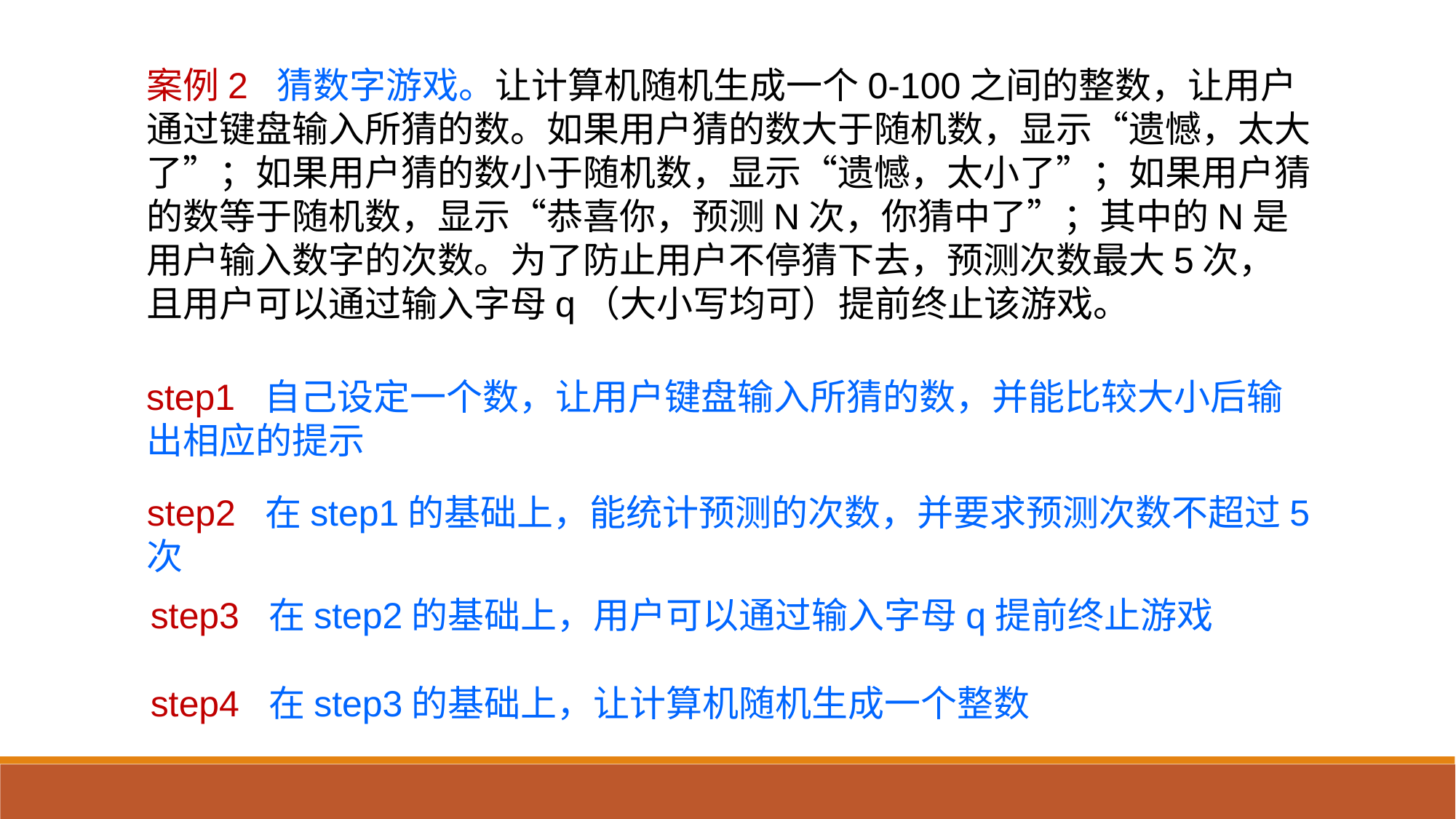

案例2  猜数字游戏。让计算机随机生成一个0-100之间的整数，让用户通过键盘输入所猜的数。如果用户猜的数大于随机数，显示“遗憾，太大了”；如果用户猜的数小于随机数，显示“遗憾，太小了”；如果用户猜的数等于随机数，显示“恭喜你，预测N次，你猜中了”；其中的N是用户输入数字的次数。为了防止用户不停猜下去，预测次数最大5次，且用户可以通过输入字母q（大小写均可）提前终止该游戏。
step1  自己设定一个数，让用户键盘输入所猜的数，并能比较大小后输出相应的提示
step2  在step1的基础上，能统计预测的次数，并要求预测次数不超过5次
step3  在step2的基础上，用户可以通过输入字母q提前终止游戏
step4  在step3的基础上，让计算机随机生成一个整数